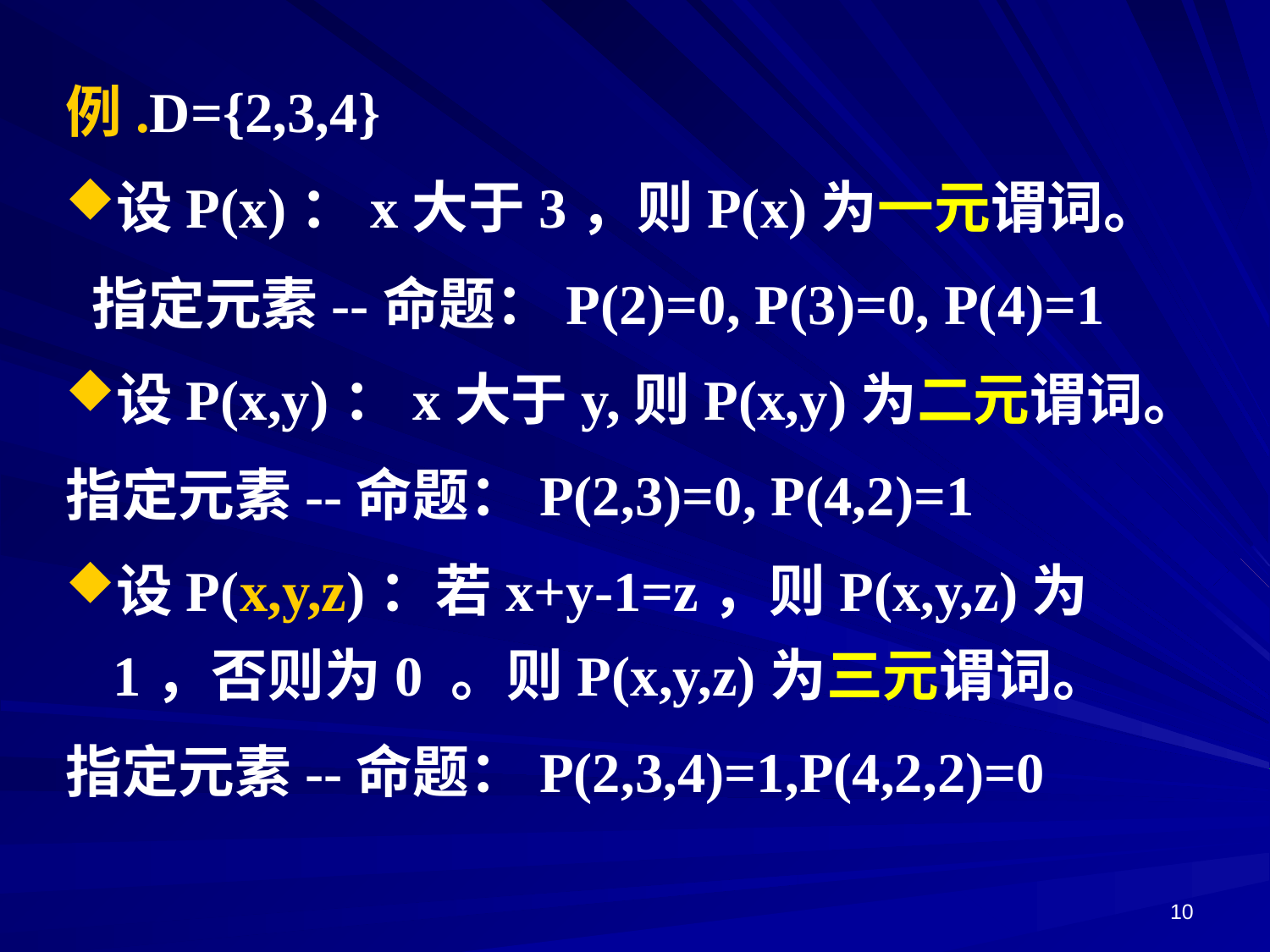

例.D={2,3,4}
设P(x)：x大于3，则P(x)为一元谓词。
 指定元素--命题：P(2)=0, P(3)=0, P(4)=1
设P(x,y)：x大于y,则P(x,y)为二元谓词。
指定元素--命题：P(2,3)=0, P(4,2)=1
设P(x,y,z)：若x+y-1=z，则P(x,y,z)为1，否则为0 。则P(x,y,z)为三元谓词。
指定元素--命题：P(2,3,4)=1,P(4,2,2)=0
10